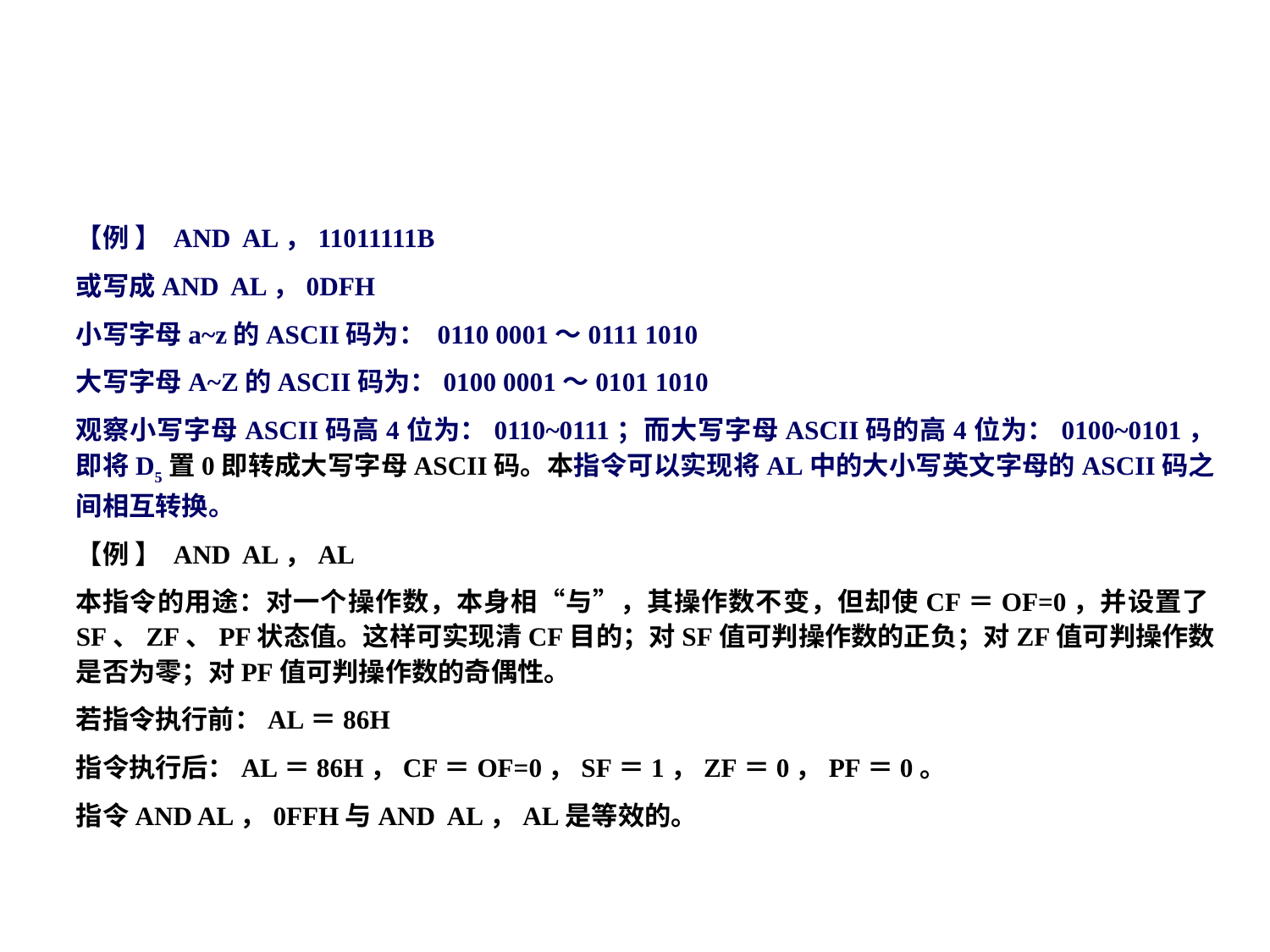

#
【例 】 AND  AL，11011111B
或写成AND  AL，0DFH
小写字母a~z的ASCII码为： 0110 0001～0111 1010
大写字母A~Z的ASCII码为：0100 0001～0101 1010
观察小写字母ASCII码高4位为：0110~0111；而大写字母ASCII码的高4位为：0100~0101，即将D5置0即转成大写字母ASCII码。本指令可以实现将AL中的大小写英文字母的ASCII码之间相互转换。
【例 】 AND  AL，AL
本指令的用途：对一个操作数，本身相“与”，其操作数不变，但却使CF＝OF=0，并设置了SF、ZF、PF状态值。这样可实现清CF目的；对SF值可判操作数的正负；对ZF值可判操作数是否为零；对PF值可判操作数的奇偶性。
若指令执行前：AL＝86H
指令执行后：AL＝86H，CF＝OF=0，SF＝1，ZF＝0，PF＝0。
指令AND AL，0FFH与AND  AL，AL是等效的。